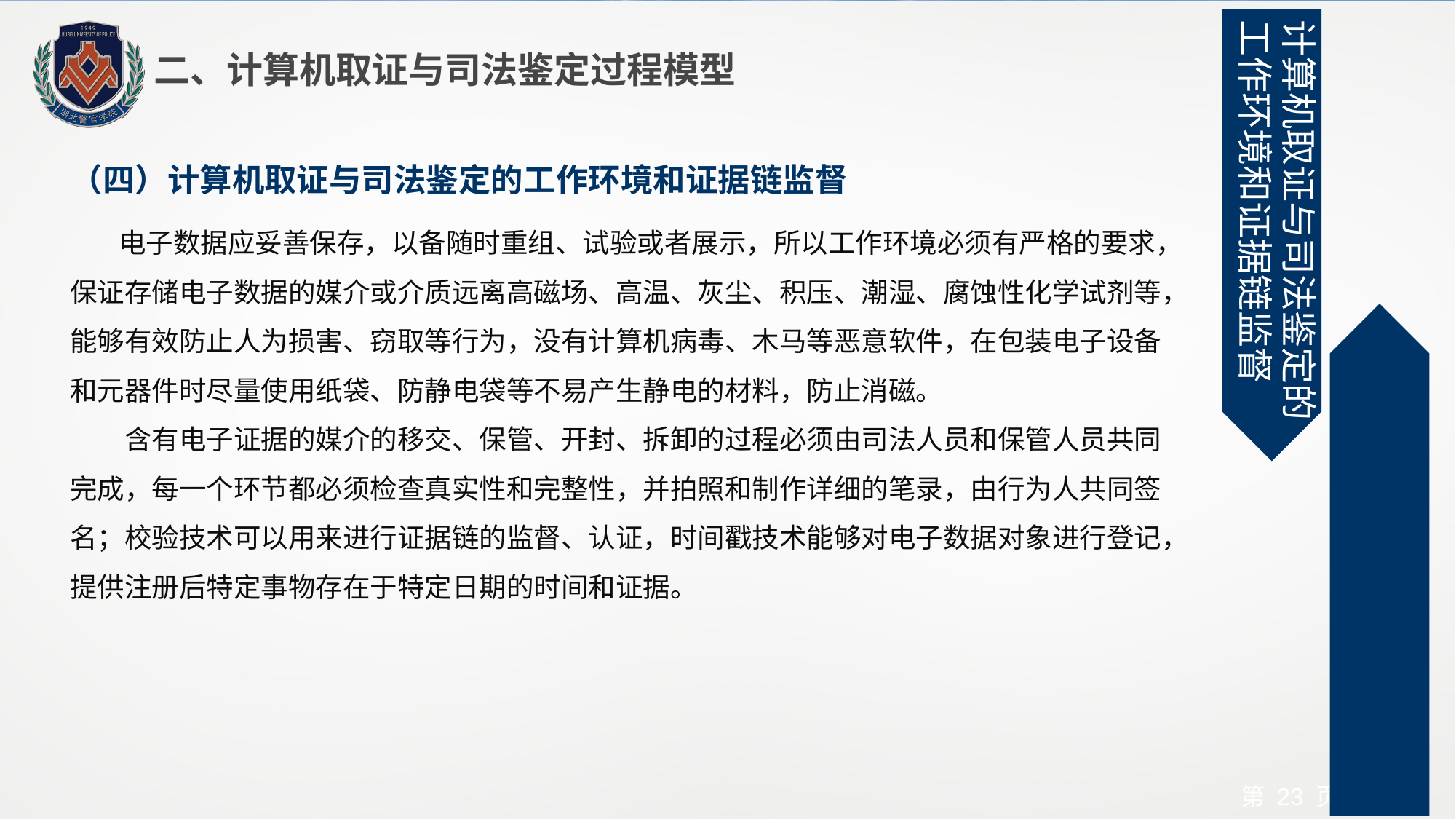

计算机取证与司法鉴定的工作环境和证据链监督

二、计算机取证与司法鉴定过程模型
（四）计算机取证与司法鉴定的工作环境和证据链监督
　　电子数据应妥善保存，以备随时重组、试验或者展示，所以工作环境必须有严格的要求，保证存储电子数据的媒介或介质远离高磁场、高温、灰尘、积压、潮湿、腐蚀性化学试剂等，能够有效防止人为损害、窃取等行为，没有计算机病毒、木马等恶意软件，在包装电子设备和元器件时尽量使用纸袋、防静电袋等不易产生静电的材料，防止消磁。
　　含有电子证据的媒介的移交、保管、开封、拆卸的过程必须由司法人员和保管人员共同完成，每一个环节都必须检查真实性和完整性，并拍照和制作详细的笔录，由行为人共同签名；校验技术可以用来进行证据链的监督、认证，时间戳技术能够对电子数据对象进行登记，提供注册后特定事物存在于特定日期的时间和证据。